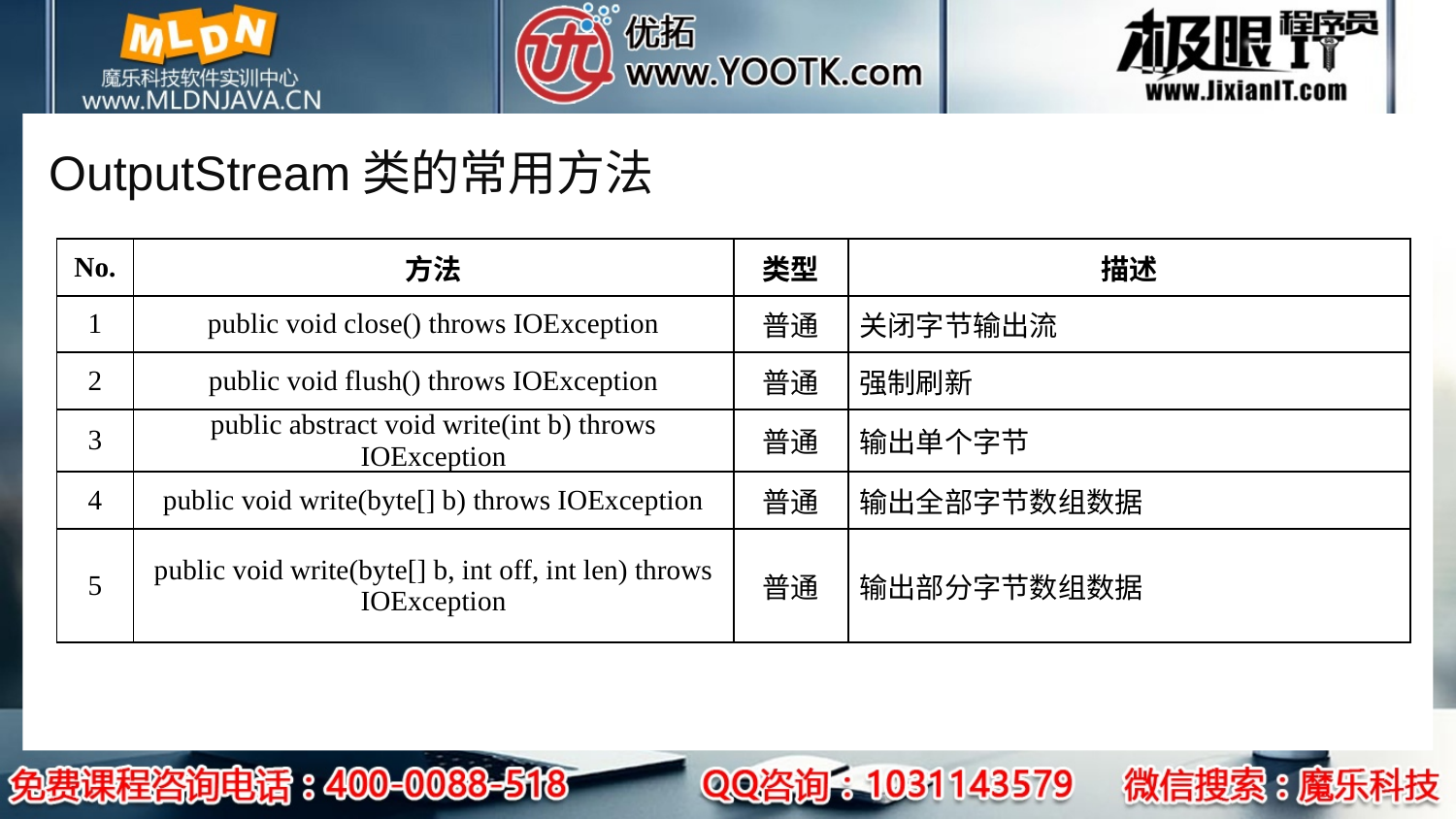

# OutputStream类的常用方法
| No. | 方法 | 类型 | 描述 |
| --- | --- | --- | --- |
| 1 | public void close() throws IOException | 普通 | 关闭字节输出流 |
| 2 | public void flush() throws IOException | 普通 | 强制刷新 |
| 3 | public abstract void write(int b) throws IOException | 普通 | 输出单个字节 |
| 4 | public void write(byte[] b) throws IOException | 普通 | 输出全部字节数组数据 |
| 5 | public void write(byte[] b, int off, int len) throws IOException | 普通 | 输出部分字节数组数据 |